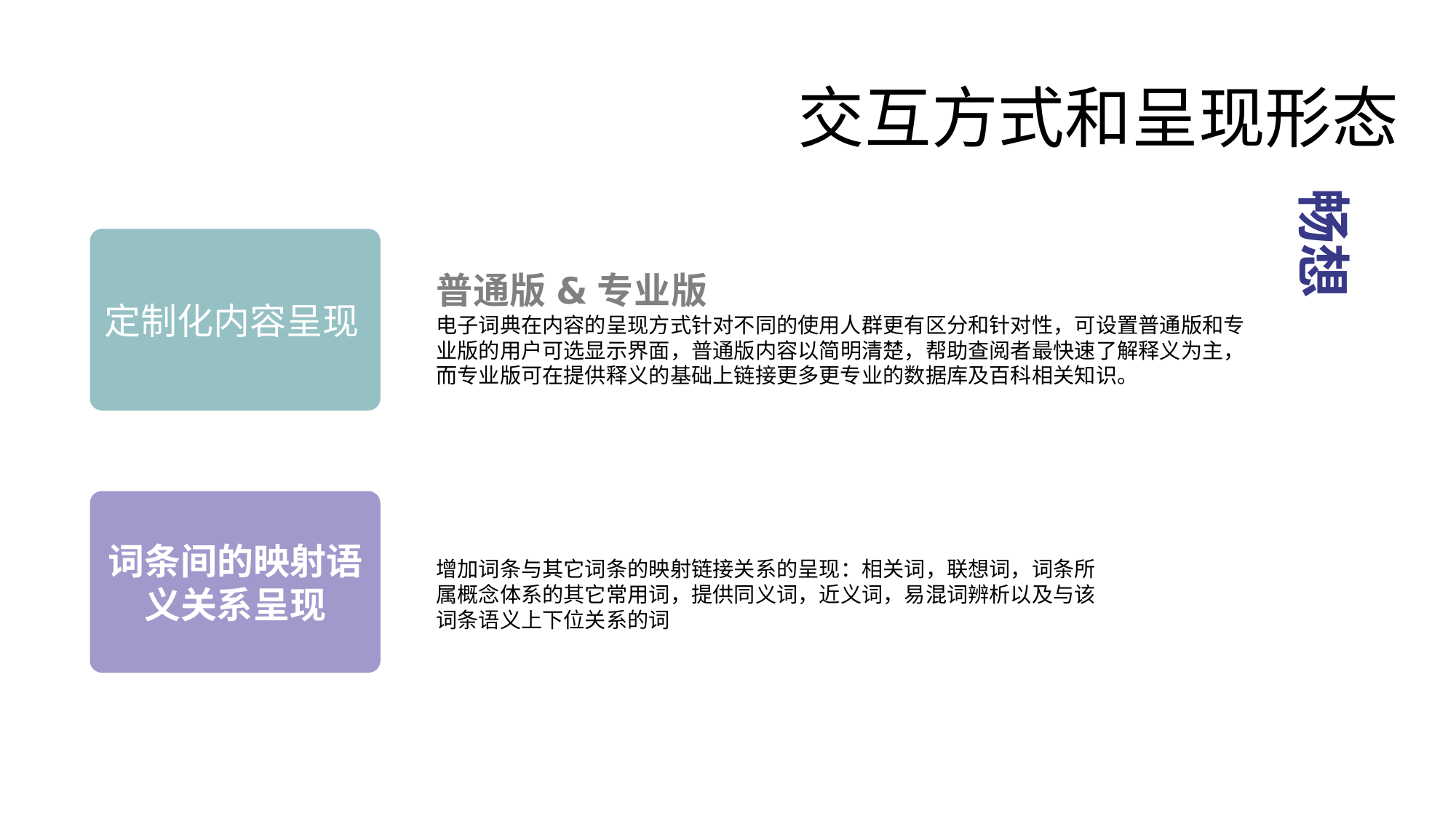

交互方式和呈现形态
畅想
定制化内容呈现
普通版&专业版
电子词典在内容的呈现方式针对不同的使用人群更有区分和针对性，可设置普通版和专业版的用户可选显示界面，普通版内容以简明清楚，帮助查阅者最快速了解释义为主，而专业版可在提供释义的基础上链接更多更专业的数据库及百科相关知识。
词条间的映射语义关系呈现
增加词条与其它词条的映射链接关系的呈现：相关词，联想词，词条所属概念体系的其它常用词，提供同义词，近义词，易混词辨析以及与该词条语义上下位关系的词